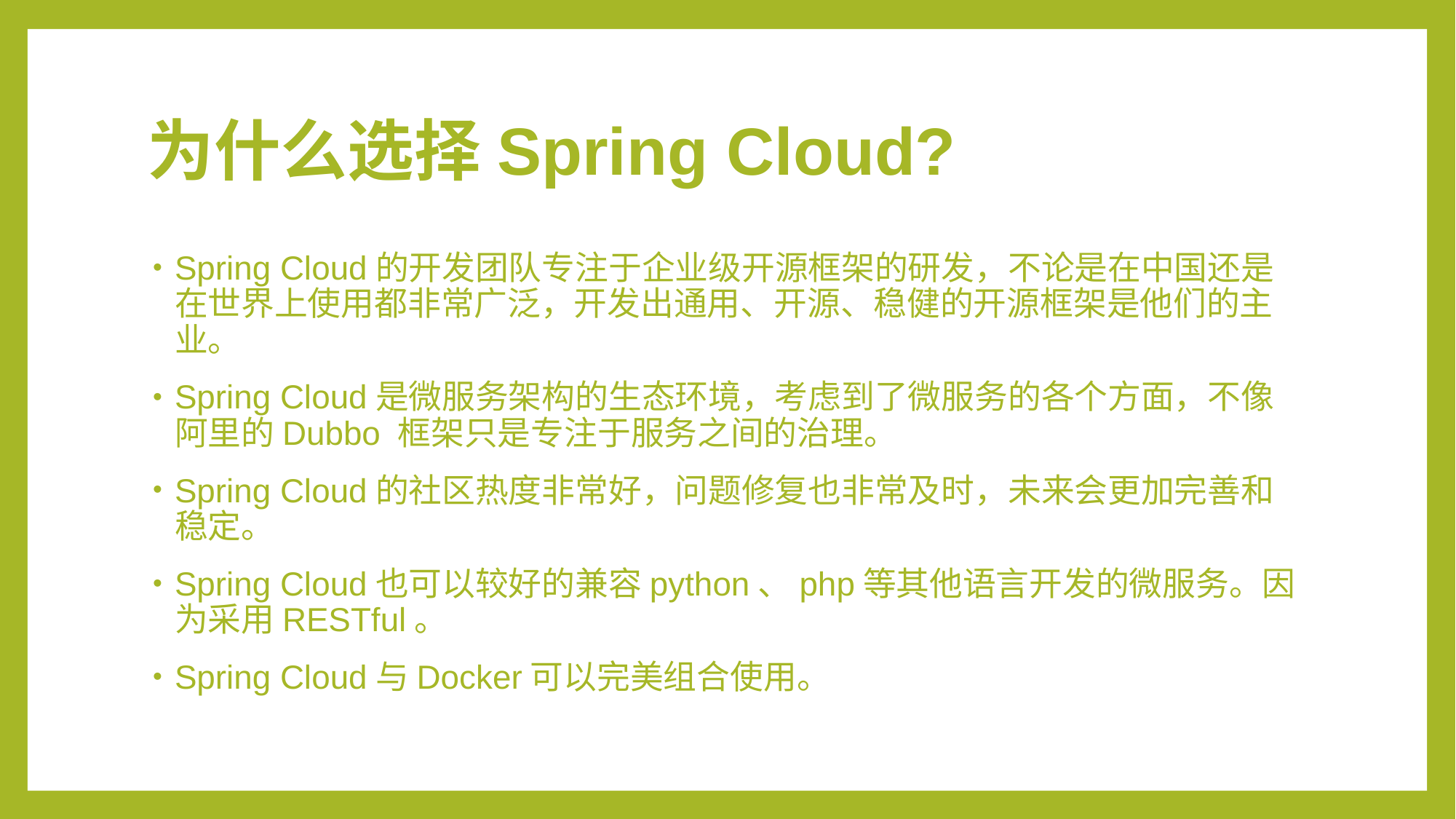

# 为什么选择Spring Cloud?
Spring Cloud的开发团队专注于企业级开源框架的研发，不论是在中国还是在世界上使用都非常广泛，开发出通用、开源、稳健的开源框架是他们的主业。
Spring Cloud是微服务架构的生态环境，考虑到了微服务的各个方面，不像阿里的Dubbo 框架只是专注于服务之间的治理。
Spring Cloud的社区热度非常好，问题修复也非常及时，未来会更加完善和稳定。
Spring Cloud也可以较好的兼容python、php等其他语言开发的微服务。因为采用RESTful。
Spring Cloud与Docker可以完美组合使用。